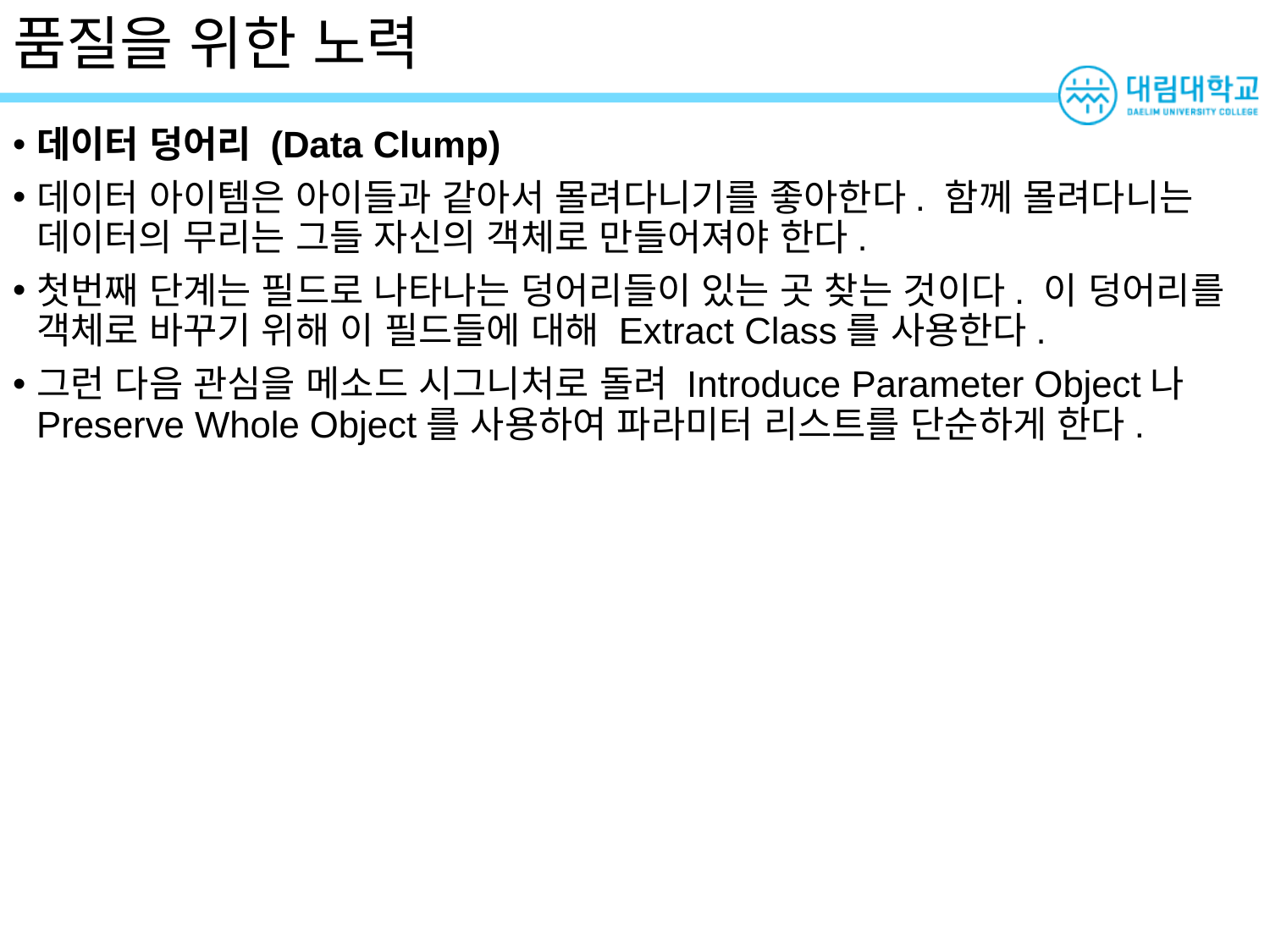

# 품질을 위한 노력
데이터 덩어리 (Data Clump)
데이터 아이템은 아이들과 같아서 몰려다니기를 좋아한다. 함께 몰려다니는 데이터의 무리는 그들 자신의 객체로 만들어져야 한다.
첫번째 단계는 필드로 나타나는 덩어리들이 있는 곳 찾는 것이다. 이 덩어리를 객체로 바꾸기 위해 이 필드들에 대해 Extract Class를 사용한다.
그런 다음 관심을 메소드 시그니처로 돌려 Introduce Parameter Object나 Preserve Whole Object를 사용하여 파라미터 리스트를 단순하게 한다.